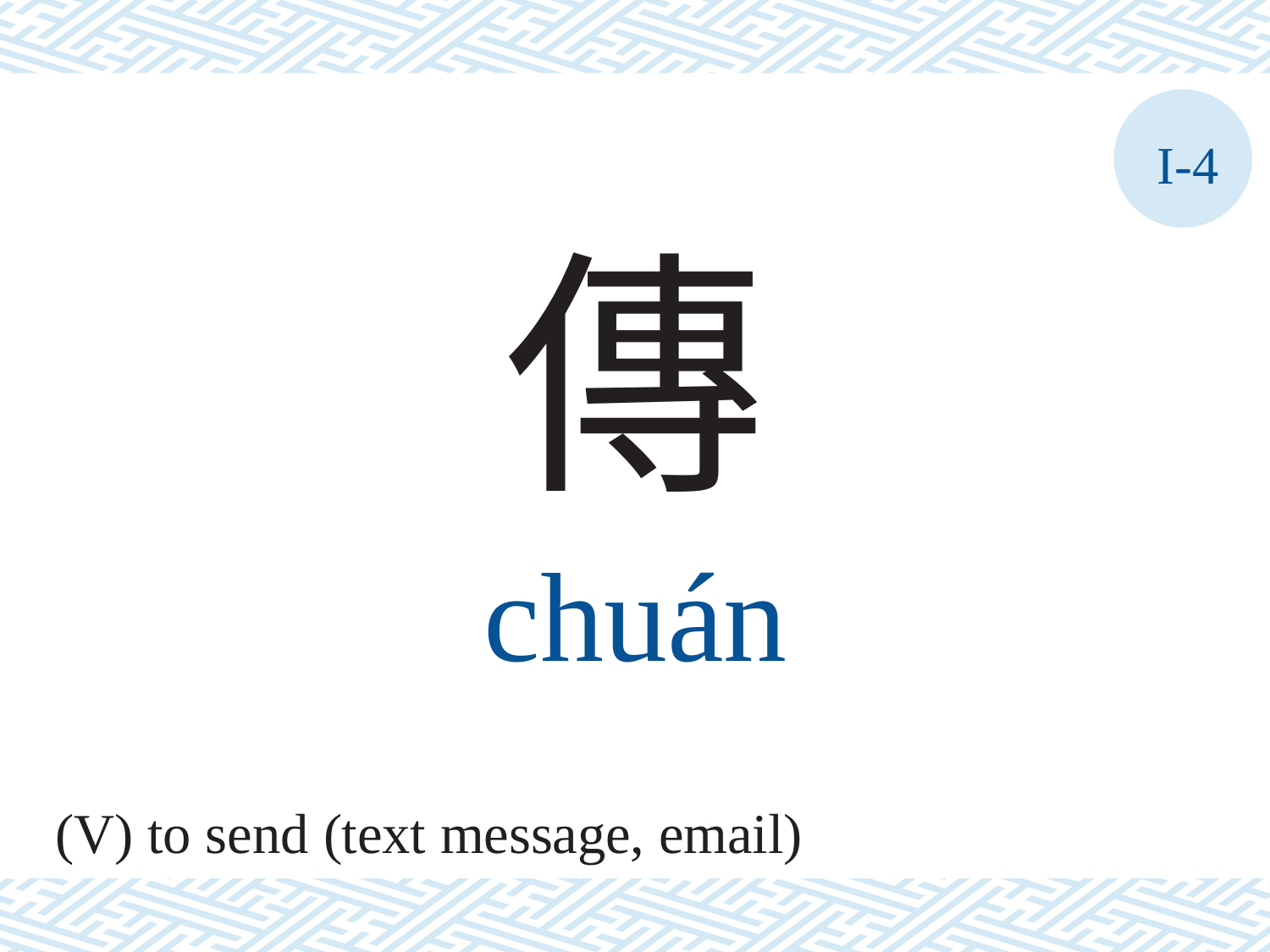

I-4
傳
chuán
(V) to send (text message, email)